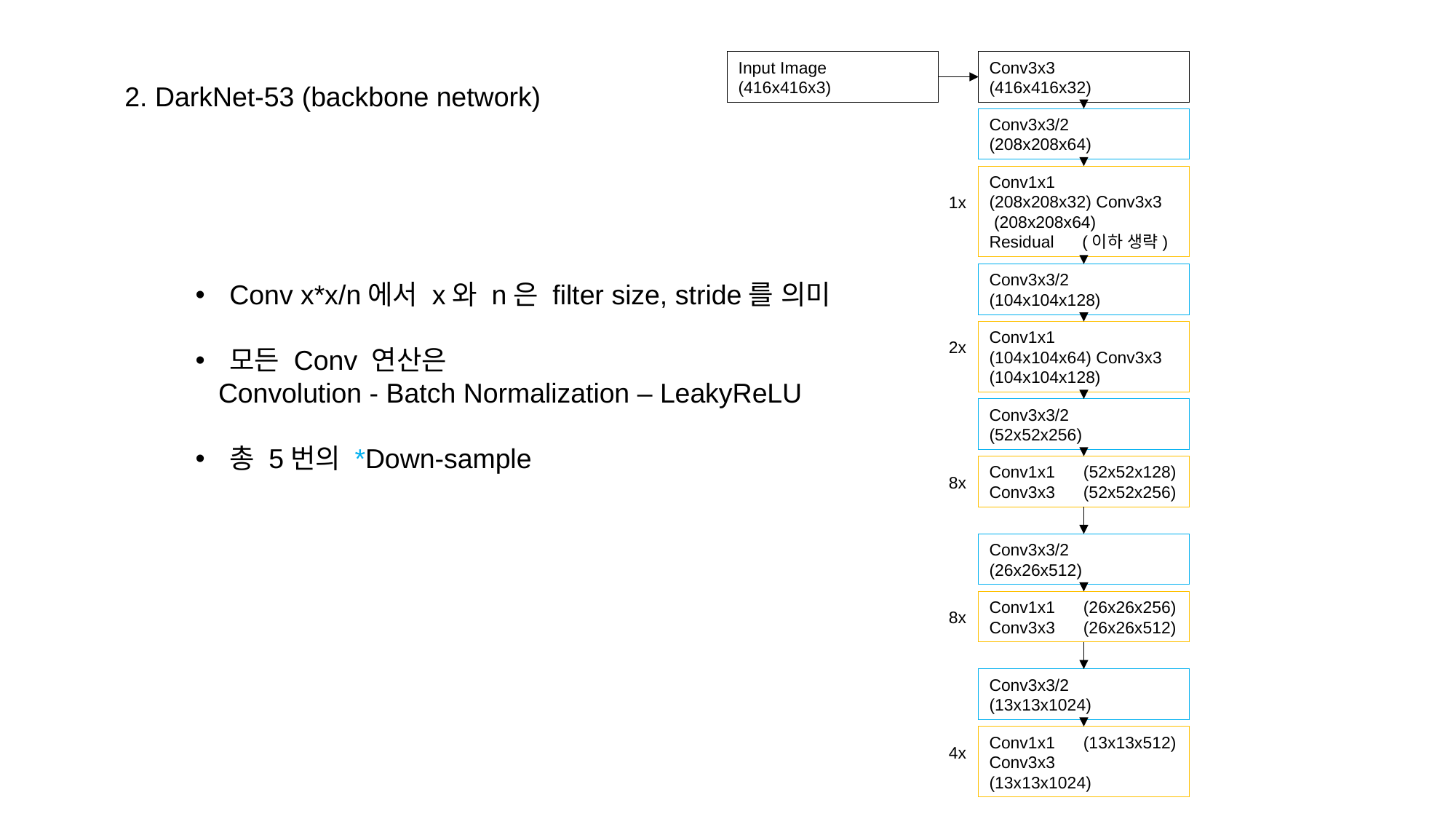

Input Image  (416x416x3)
Conv3x3     (416x416x32)
2. DarkNet-53 (backbone network)
Conv3x3/2  (208x208x64)
Conv1x1     (208x208x32) Conv3x3     (208x208x64)
Residual      (이하 생략)
1x
Conv3x3/2 (104x104x128)
Conv x*x/n에서 x와 n은 filter size, stride를 의미

모든 Conv 연산은
   Convolution - Batch Normalization – LeakyReLU

총 5번의 *Down-sample
Conv1x1     (104x104x64) Conv3x3   (104x104x128)
2x
Conv3x3/2    (52x52x256)
Conv1x1      (52x52x128) Conv3x3      (52x52x256)
8x
Conv3x3/2    (26x26x512)
Conv1x1      (26x26x256) Conv3x3      (26x26x512)
8x
Conv3x3/2  (13x13x1024)
Conv1x1      (13x13x512) Conv3x3     (13x13x1024)
4x